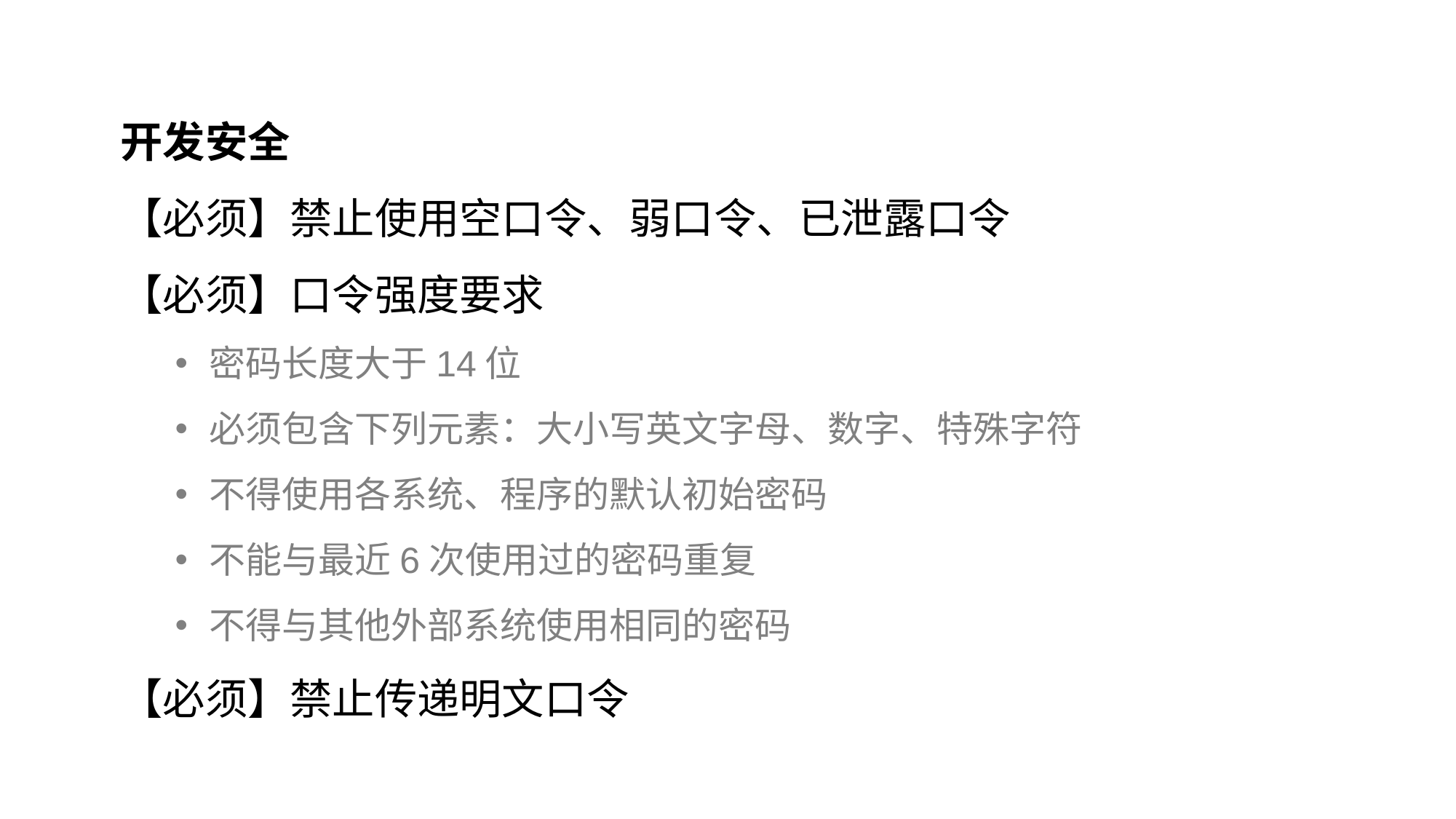

开发安全
【必须】禁止使用空口令、弱口令、已泄露口令
【必须】口令强度要求
密码长度大于14位
必须包含下列元素：大小写英文字母、数字、特殊字符
不得使用各系统、程序的默认初始密码
不能与最近6次使用过的密码重复
不得与其他外部系统使用相同的密码
【必须】禁止传递明文口令